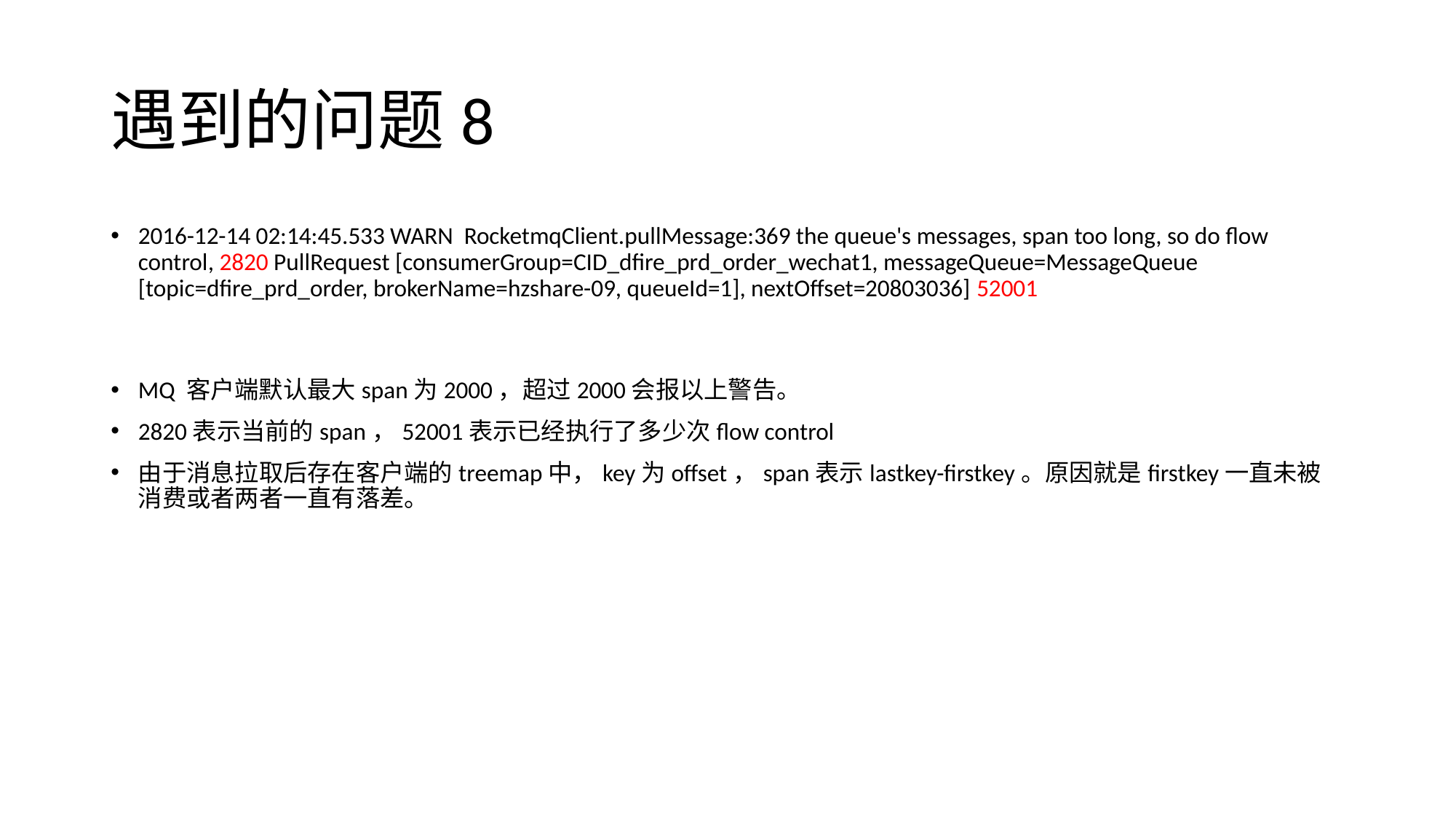

# 遇到的问题8
2016-12-14 02:14:45.533 WARN  RocketmqClient.pullMessage:369 the queue's messages, span too long, so do flow control, 2820 PullRequest [consumerGroup=CID_dfire_prd_order_wechat1, messageQueue=MessageQueue [topic=dfire_prd_order, brokerName=hzshare-09, queueId=1], nextOffset=20803036] 52001

MQ 客户端默认最大span为2000，超过2000会报以上警告。
2820表示当前的span，52001表示已经执行了多少次flow control
由于消息拉取后存在客户端的treemap中，key为offset，span表示lastkey-firstkey。原因就是firstkey一直未被消费或者两者一直有落差。